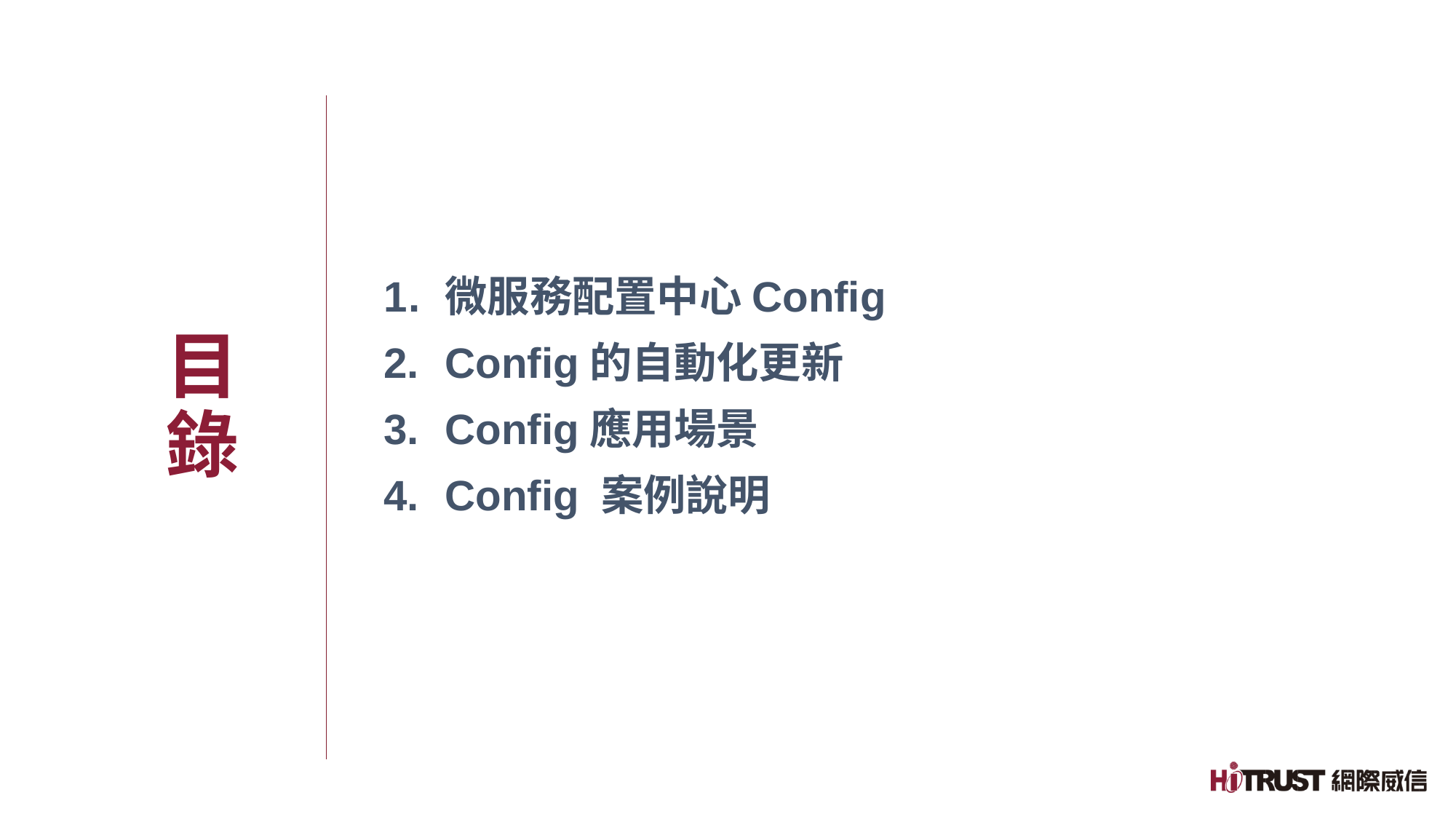

微服務配置中心Config
Config的自動化更新
Config應用場景
Config 案例說明

# 目錄